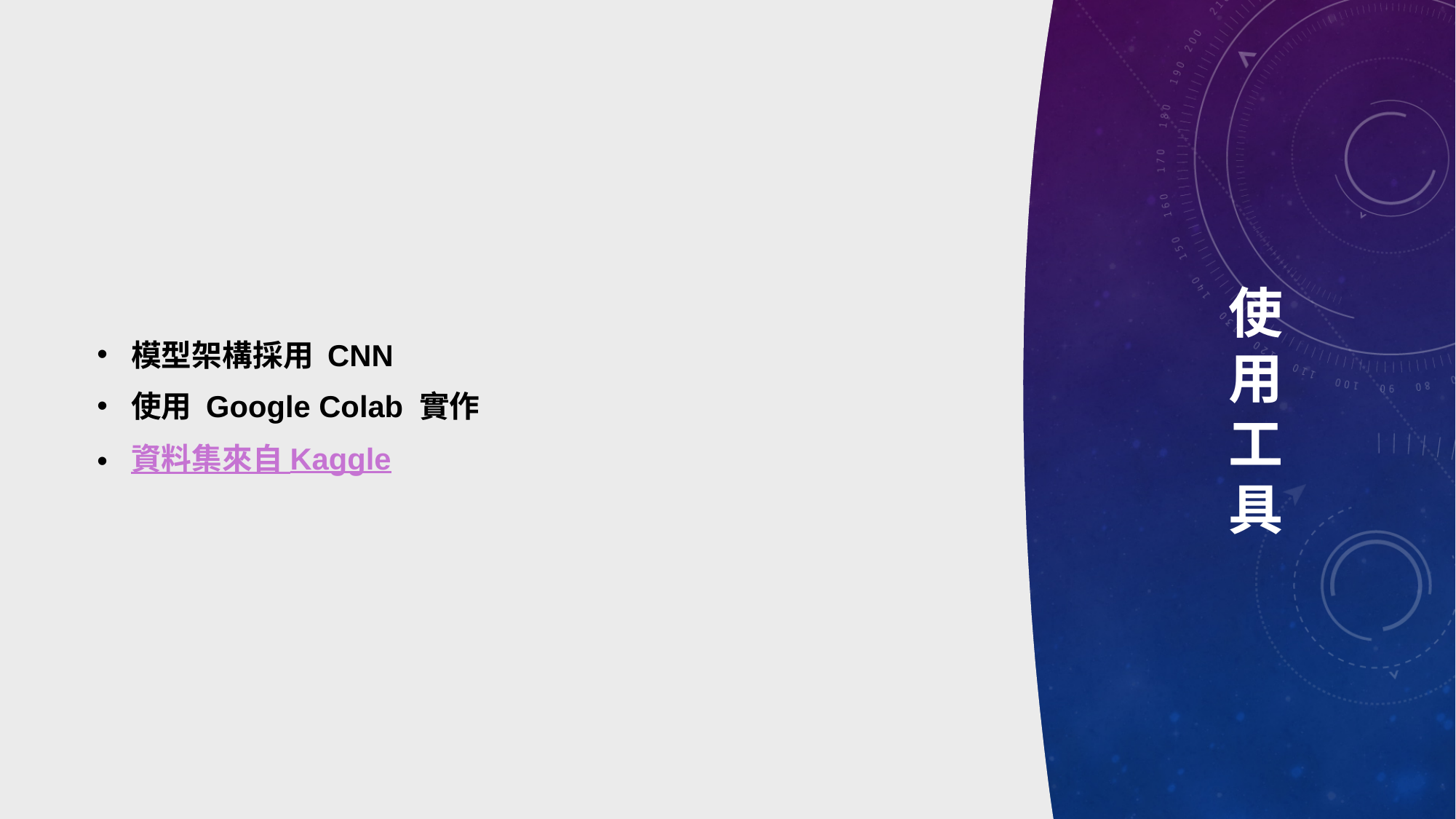

模型架構採用 CNN
使用 Google Colab 實作
資料集來自 Kaggle
# 使 用 工 具